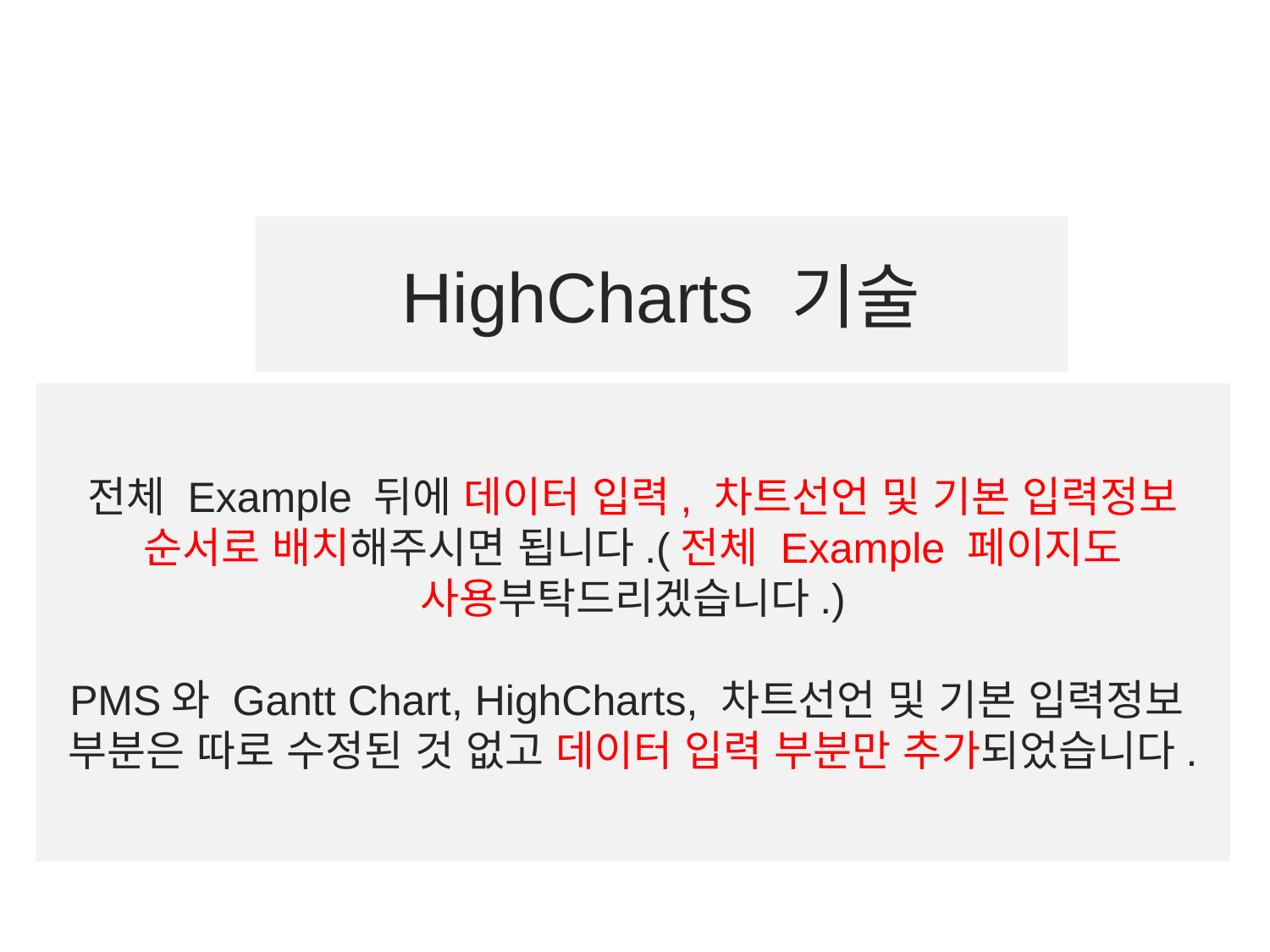

HighCharts 기술
전체 Example 뒤에 데이터 입력, 차트선언 및 기본 입력정보 순서로 배치해주시면 됩니다.(전체 Example 페이지도 사용부탁드리겠습니다.)

PMS와 Gantt Chart, HighCharts, 차트선언 및 기본 입력정보  부분은 따로 수정된 것 없고 데이터 입력 부분만 추가되었습니다.